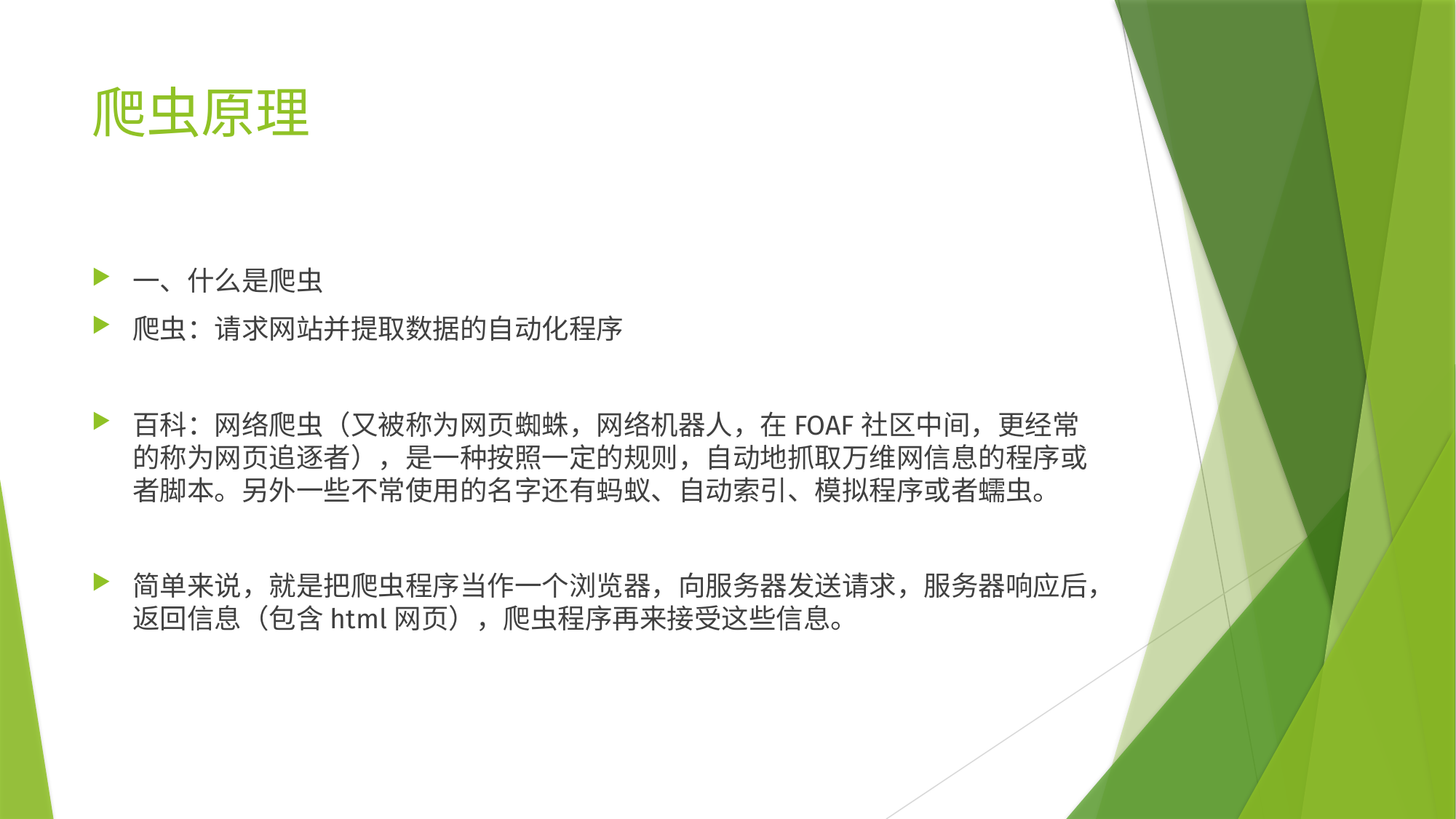

# 爬虫原理
一、什么是爬虫
爬虫：请求网站并提取数据的自动化程序

百科：网络爬虫（又被称为网页蜘蛛，网络机器人，在FOAF社区中间，更经常的称为网页追逐者），是一种按照一定的规则，自动地抓取万维网信息的程序或者脚本。另外一些不常使用的名字还有蚂蚁、自动索引、模拟程序或者蠕虫。

简单来说，就是把爬虫程序当作一个浏览器，向服务器发送请求，服务器响应后，返回信息（包含html网页），爬虫程序再来接受这些信息。